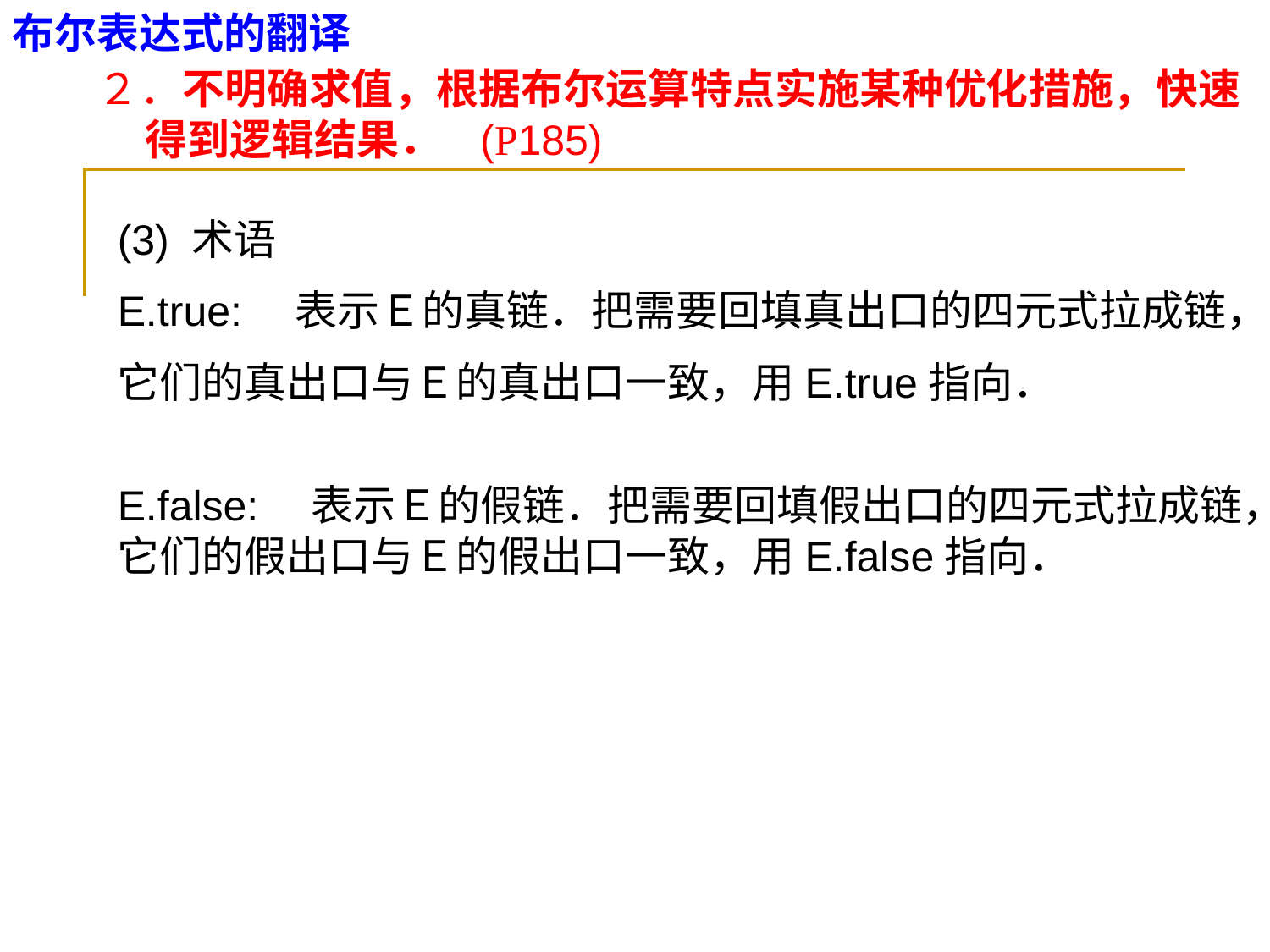

布尔表达式的翻译
２．不明确求值，根据布尔运算特点实施某种优化措施，快速得到逻辑结果．   (P185)
(3) 术语
E.true:　表示Ｅ的真链．把需要回填真出口的四元式拉成链，
它们的真出口与Ｅ的真出口一致，用E.true指向．

E.false:　表示Ｅ的假链．把需要回填假出口的四元式拉成链，
它们的假出口与Ｅ的假出口一致，用E.false指向．
79